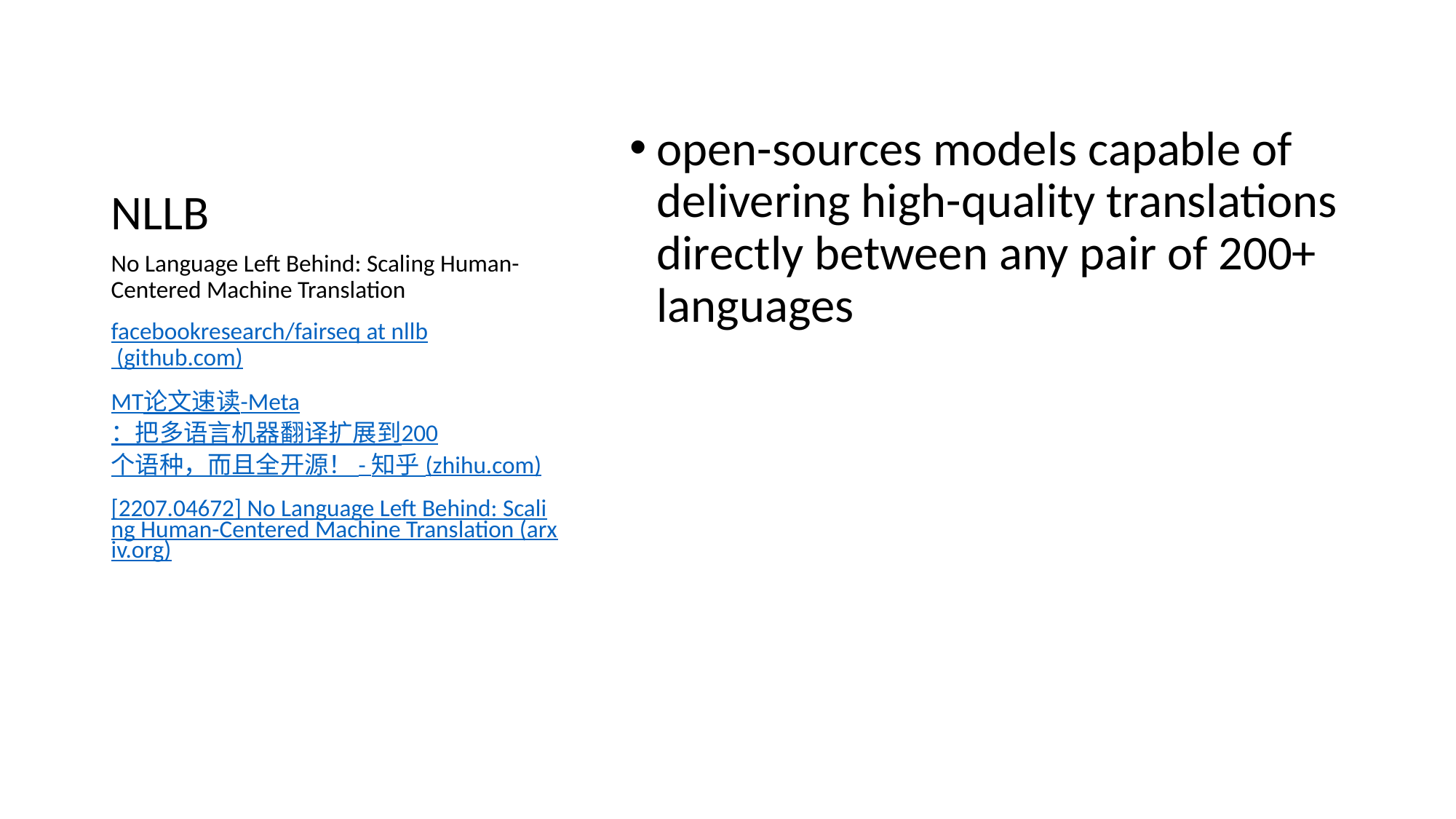

# NLLB
open-sources models capable of delivering high-quality translations directly between any pair of 200+ languages
No Language Left Behind: Scaling Human-Centered Machine Translation
facebookresearch/fairseq at nllb (github.com)
MT论文速读-Meta：把多语言机器翻译扩展到200个语种，而且全开源！ - 知乎 (zhihu.com)
[2207.04672] No Language Left Behind: Scaling Human-Centered Machine Translation (arxiv.org)